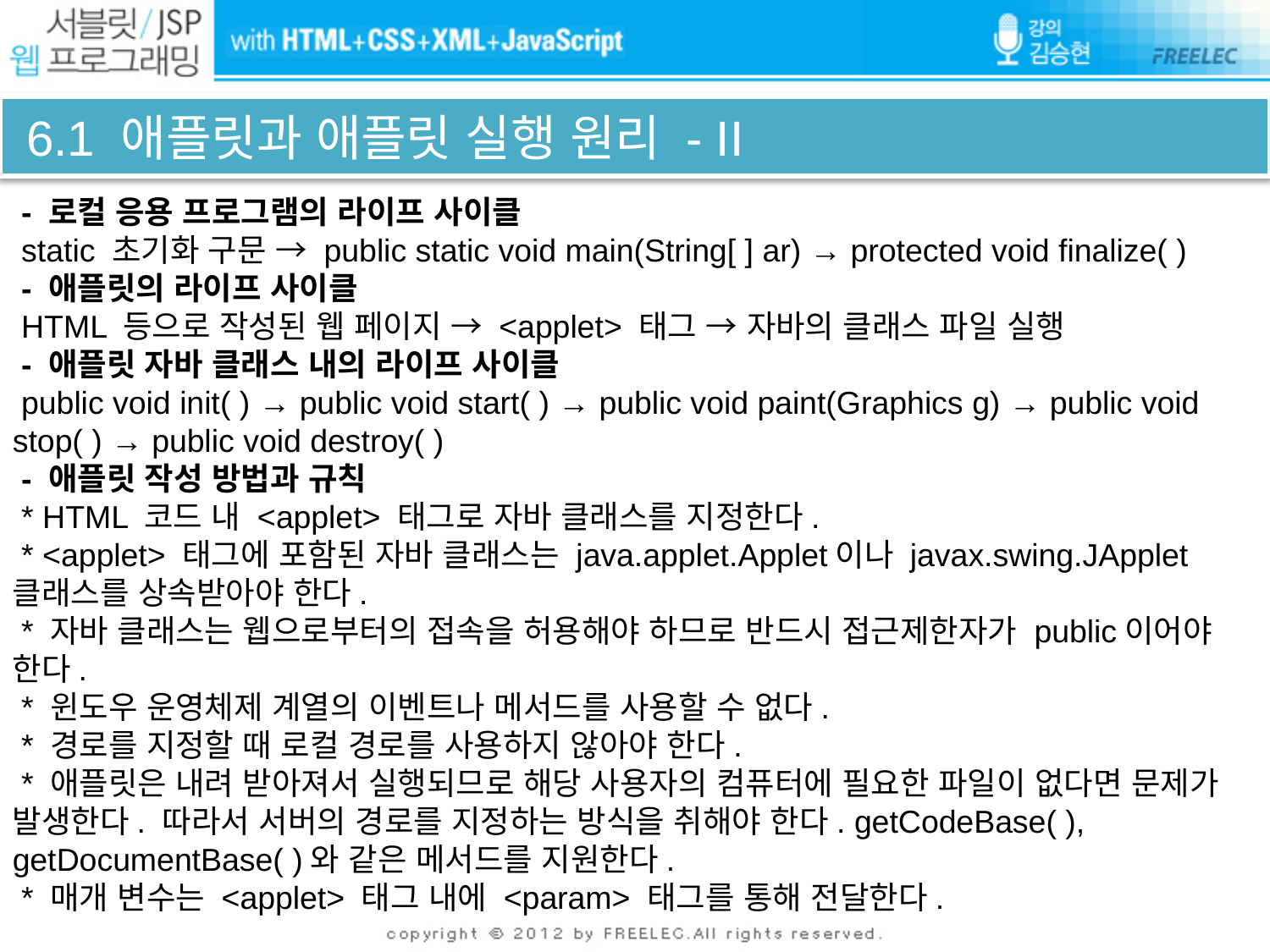

# 6.1 애플릿과 애플릿 실행 원리 - II
 - 로컬 응용 프로그램의 라이프 사이클
 static 초기화 구문 → public static void main(String[ ] ar) → protected void finalize( )
 - 애플릿의 라이프 사이클
 HTML 등으로 작성된 웹 페이지 → <applet> 태그 → 자바의 클래스 파일 실행
 - 애플릿 자바 클래스 내의 라이프 사이클
 public void init( ) → public void start( ) → public void paint(Graphics g) → public void stop( ) → public void destroy( )
 - 애플릿 작성 방법과 규칙
 * HTML 코드 내 <applet> 태그로 자바 클래스를 지정한다.
 * <applet> 태그에 포함된 자바 클래스는 java.applet.Applet이나 javax.swing.JApplet 클래스를 상속받아야 한다.
 * 자바 클래스는 웹으로부터의 접속을 허용해야 하므로 반드시 접근제한자가 public이어야 한다.
 * 윈도우 운영체제 계열의 이벤트나 메서드를 사용할 수 없다.
 * 경로를 지정할 때 로컬 경로를 사용하지 않아야 한다.
 * 애플릿은 내려 받아져서 실행되므로 해당 사용자의 컴퓨터에 필요한 파일이 없다면 문제가 발생한다. 따라서 서버의 경로를 지정하는 방식을 취해야 한다. getCodeBase( ), getDocumentBase( )와 같은 메서드를 지원한다.
 * 매개 변수는 <applet> 태그 내에 <param> 태그를 통해 전달한다.